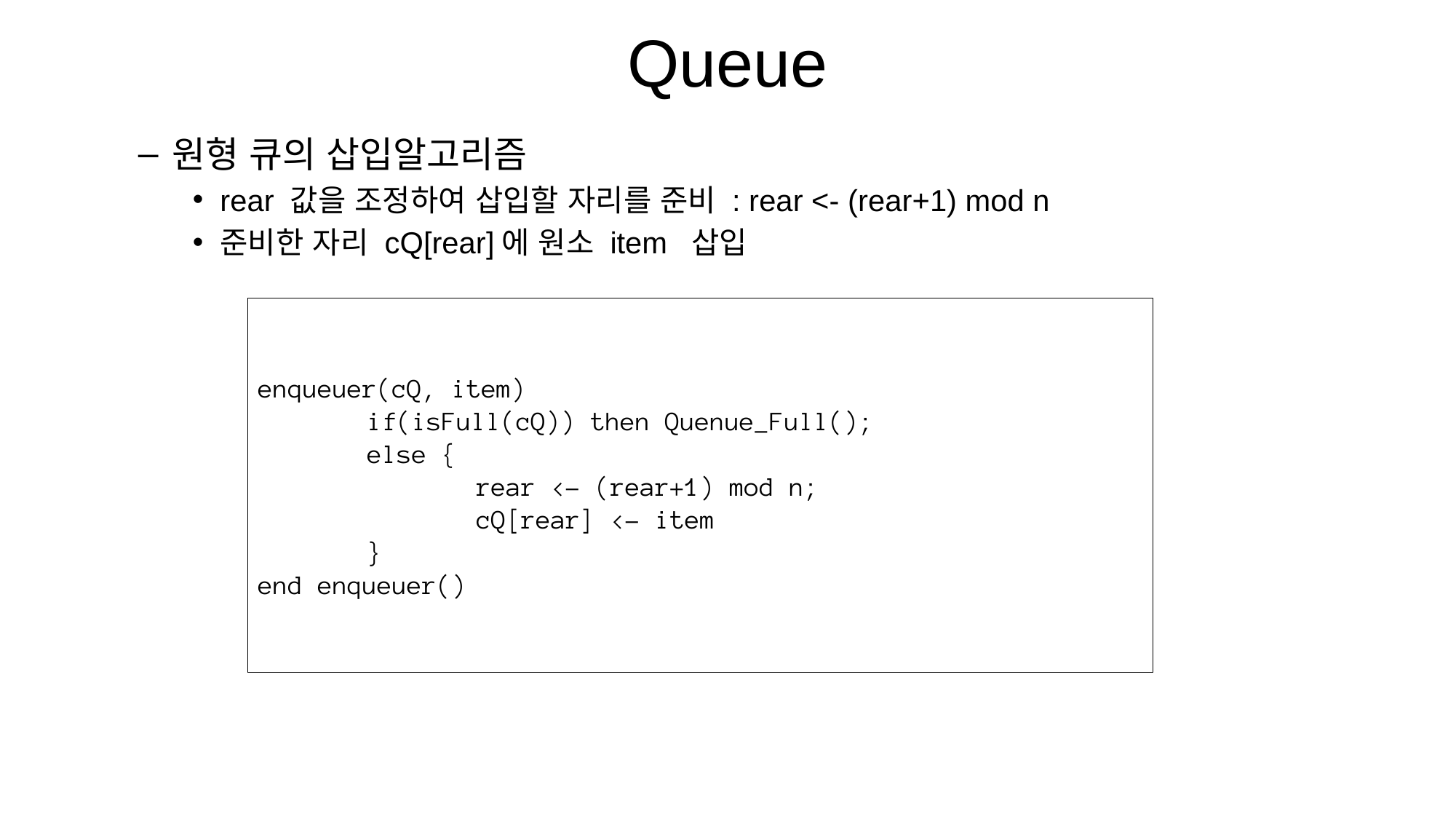

# Queue
원형 큐의 삽입알고리즘
rear 값을 조정하여 삽입할 자리를 준비 : rear <- (rear+1) mod n
준비한 자리 cQ[rear]에 원소 item  삽입

enqueuer(cQ, item)
	if(isFull(cQ)) then Quenue_Full();
	else {
		rear <- (rear+1) mod n;
		cQ[rear] <- item
	}
end enqueuer()